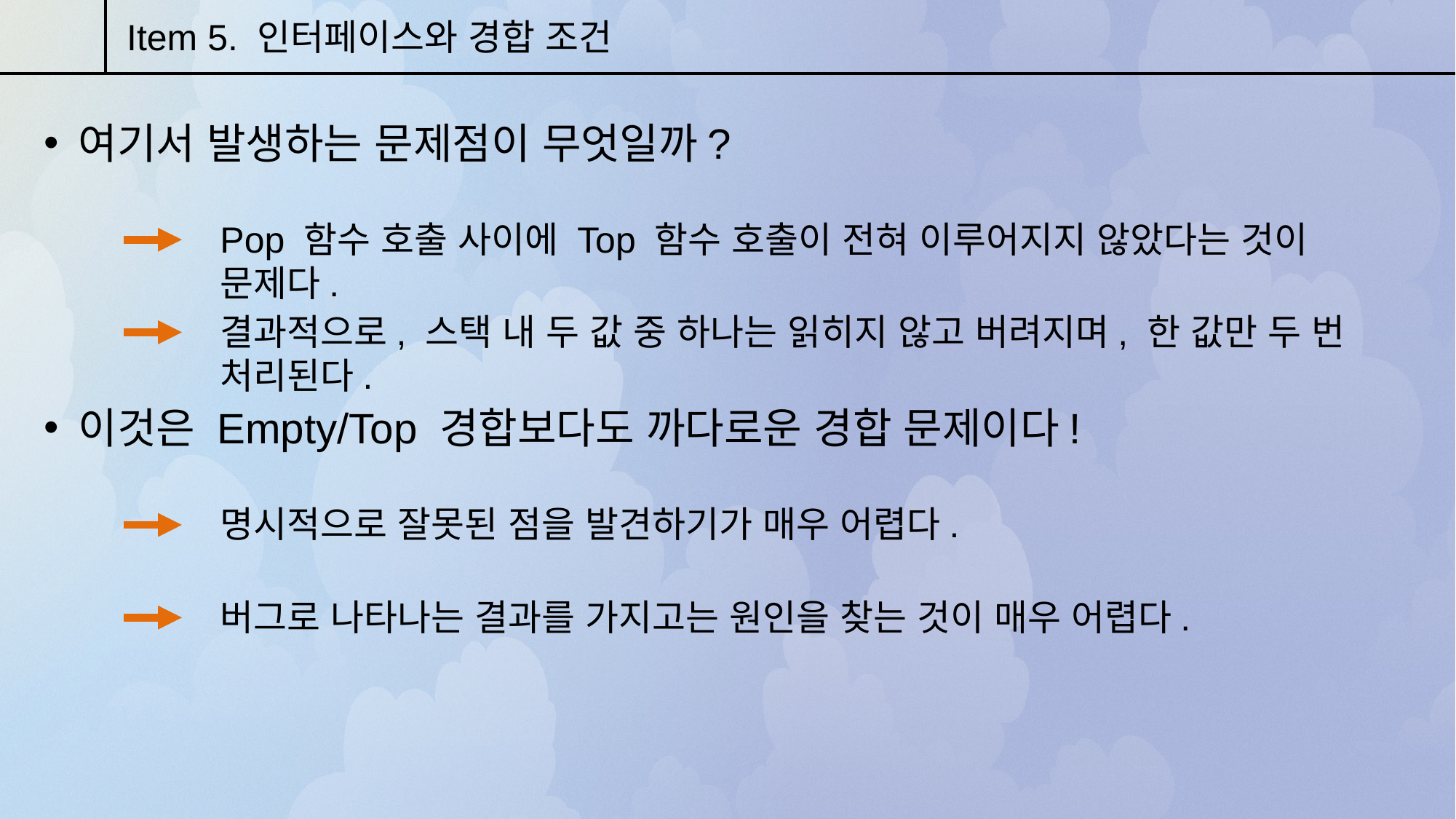

Item 5. 인터페이스와 경합 조건
여기서 발생하는 문제점이 무엇일까?
Pop 함수 호출 사이에 Top 함수 호출이 전혀 이루어지지 않았다는 것이 문제다.
결과적으로, 스택 내 두 값 중 하나는 읽히지 않고 버려지며, 한 값만 두 번 처리된다.
이것은 Empty/Top 경합보다도 까다로운 경합 문제이다!
명시적으로 잘못된 점을 발견하기가 매우 어렵다.
버그로 나타나는 결과를 가지고는 원인을 찾는 것이 매우 어렵다.